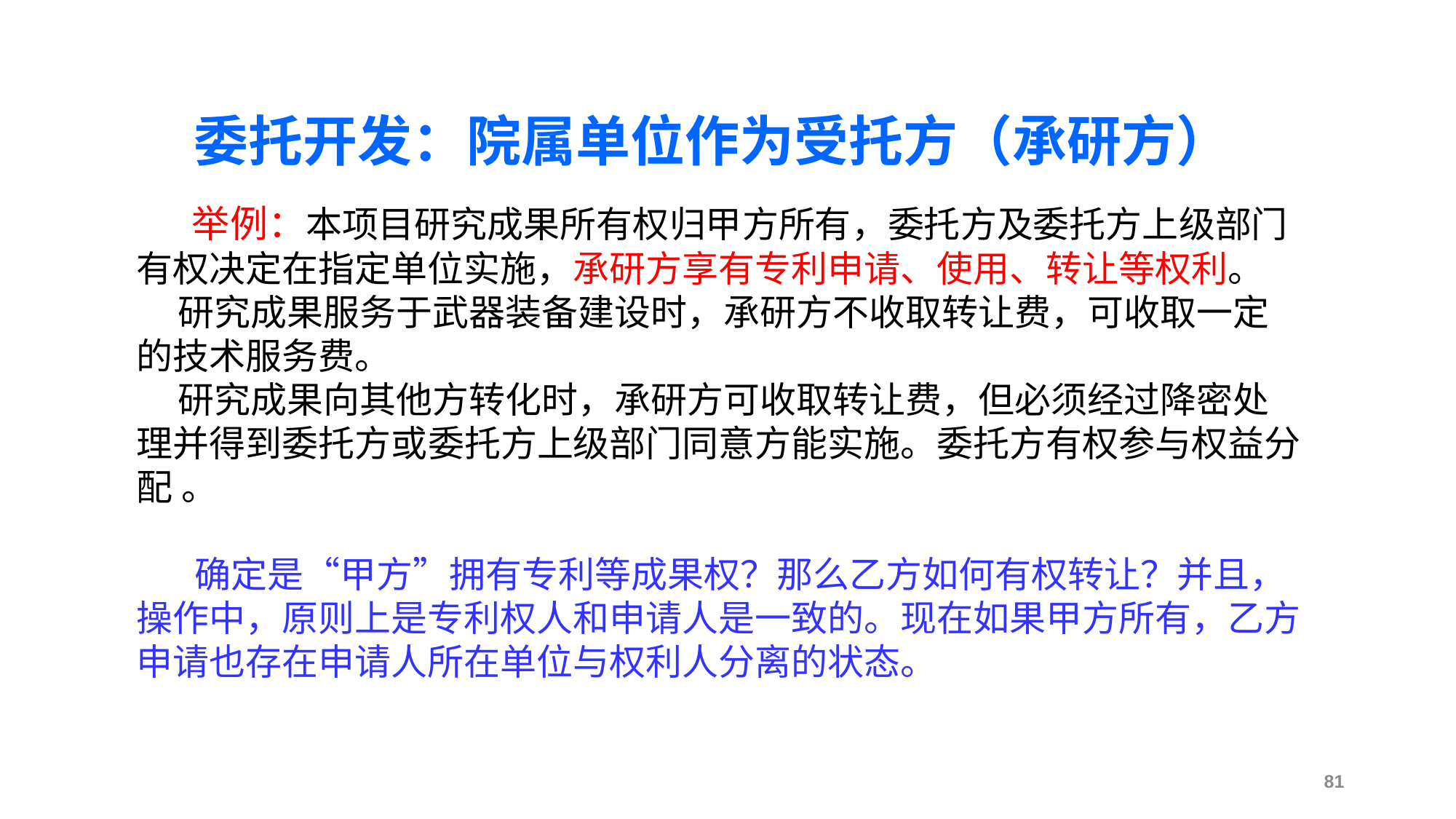

委托开发：院属单位作为受托方（承研方）
 　举例：本项目研究成果所有权归甲方所有，委托方及委托方上级部门有权决定在指定单位实施，承研方享有专利申请、使用、转让等权利。
    研究成果服务于武器装备建设时，承研方不收取转让费，可收取一定的技术服务费。
    研究成果向其他方转化时，承研方可收取转让费，但必须经过降密处理并得到委托方或委托方上级部门同意方能实施。委托方有权参与权益分配 。

      确定是“甲方”拥有专利等成果权？那么乙方如何有权转让？并且，操作中，原则上是专利权人和申请人是一致的。现在如果甲方所有，乙方申请也存在申请人所在单位与权利人分离的状态。

81